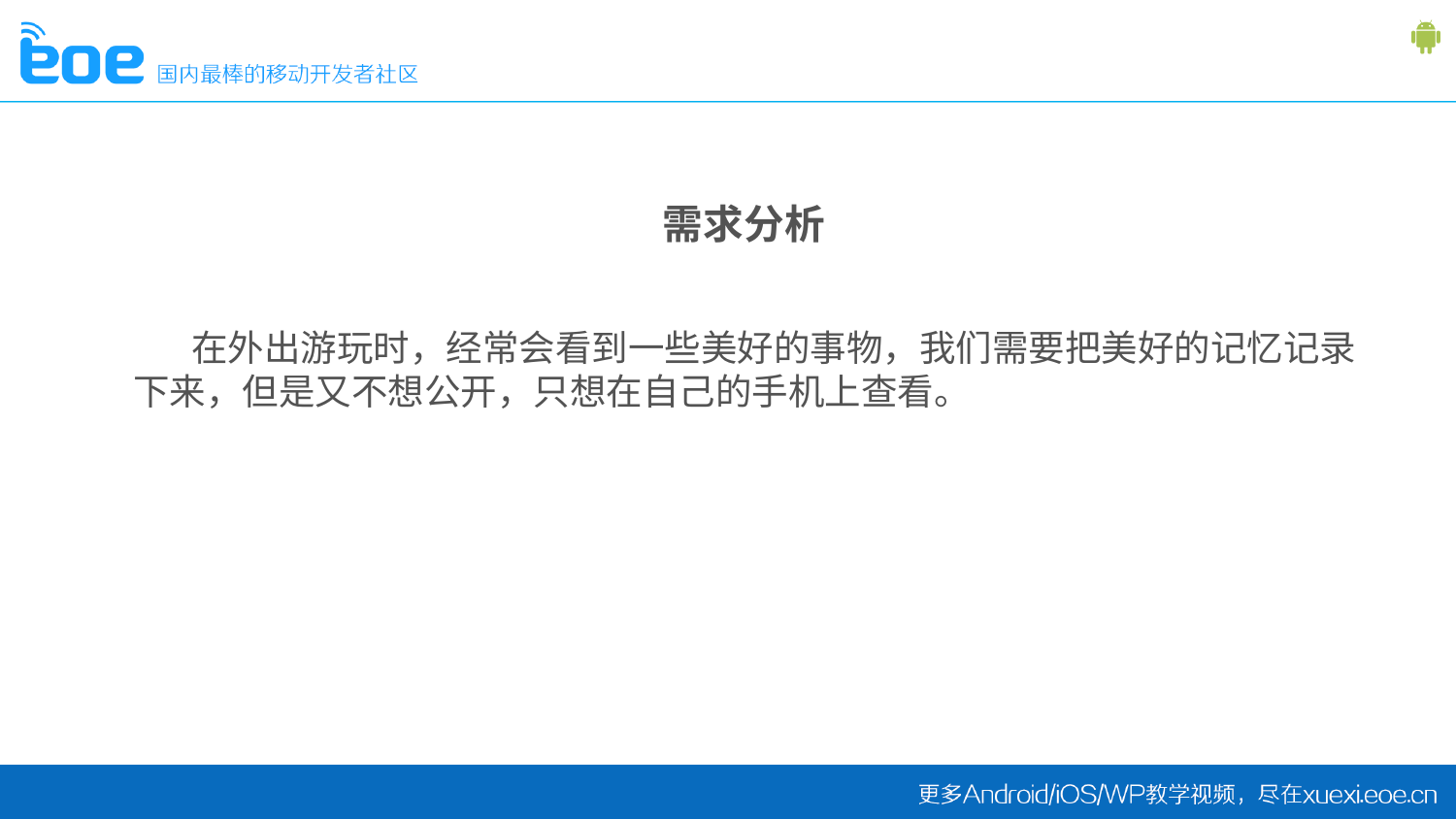

需求分析
      在外出游玩时，经常会看到一些美好的事物，我们需要把美好的记忆记录
下来，但是又不想公开，只想在自己的手机上查看。